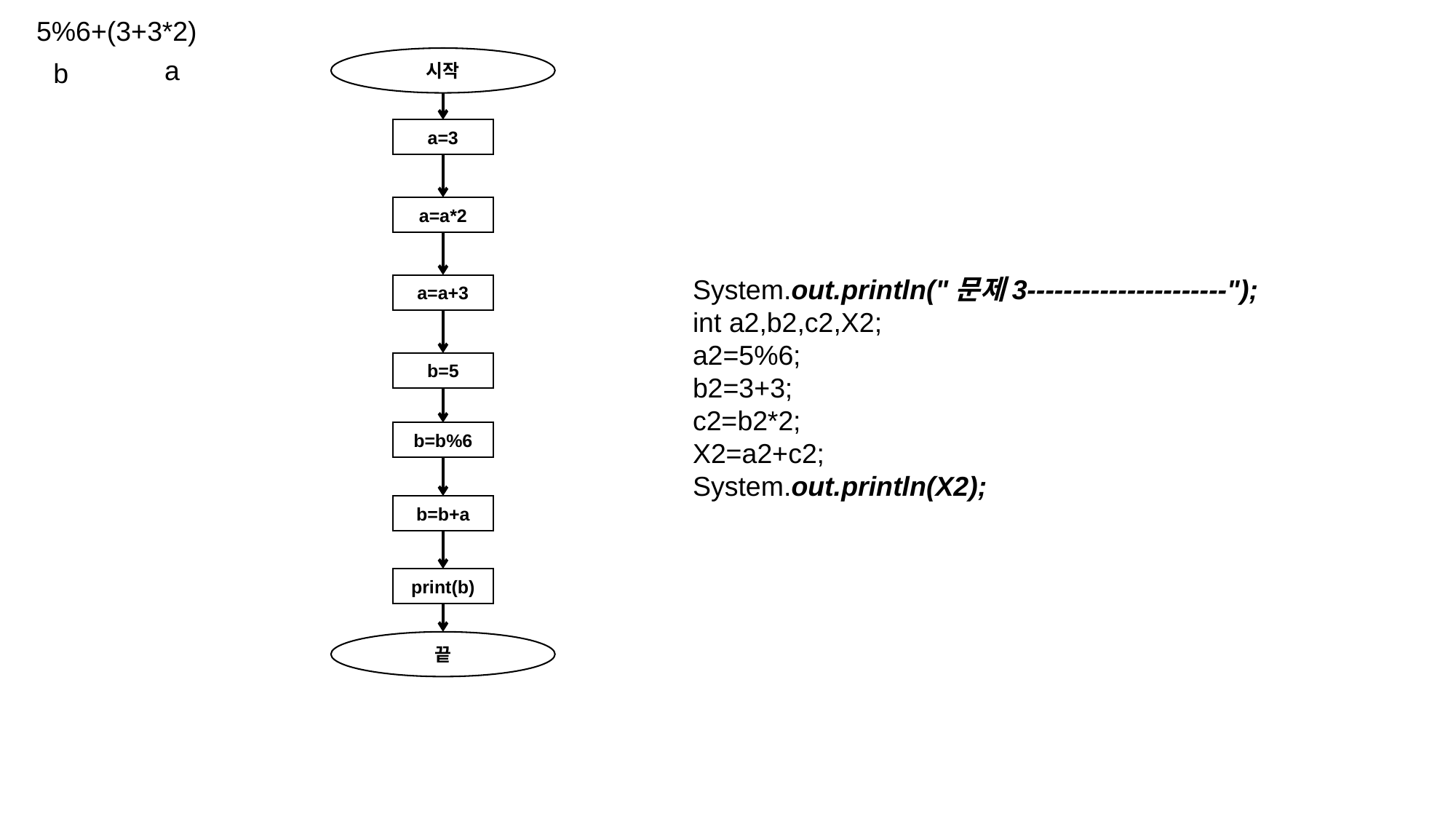

5%6+(3+3*2)
a
시작
b
a=3
a=a*2
System.out.println("문제3----------------------");
int a2,b2,c2,X2;
a2=5%6;
b2=3+3;
c2=b2*2;
X2=a2+c2;
System.out.println(X2);
a=a+3
b=5
b=b%6
b=b+a
print(b)
끝